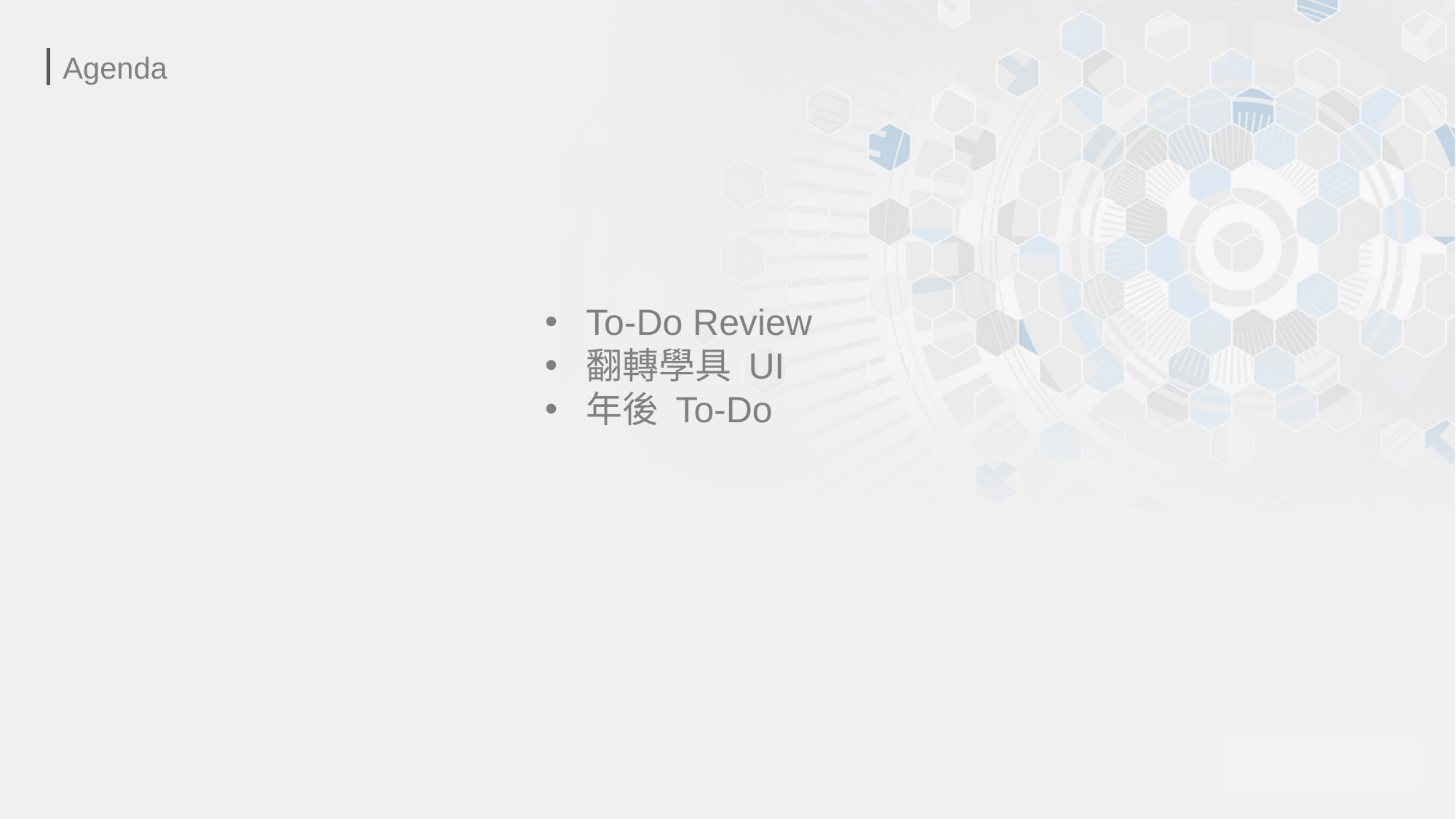

Agenda
To-Do Review
翻轉學具 UI
年後 To-Do